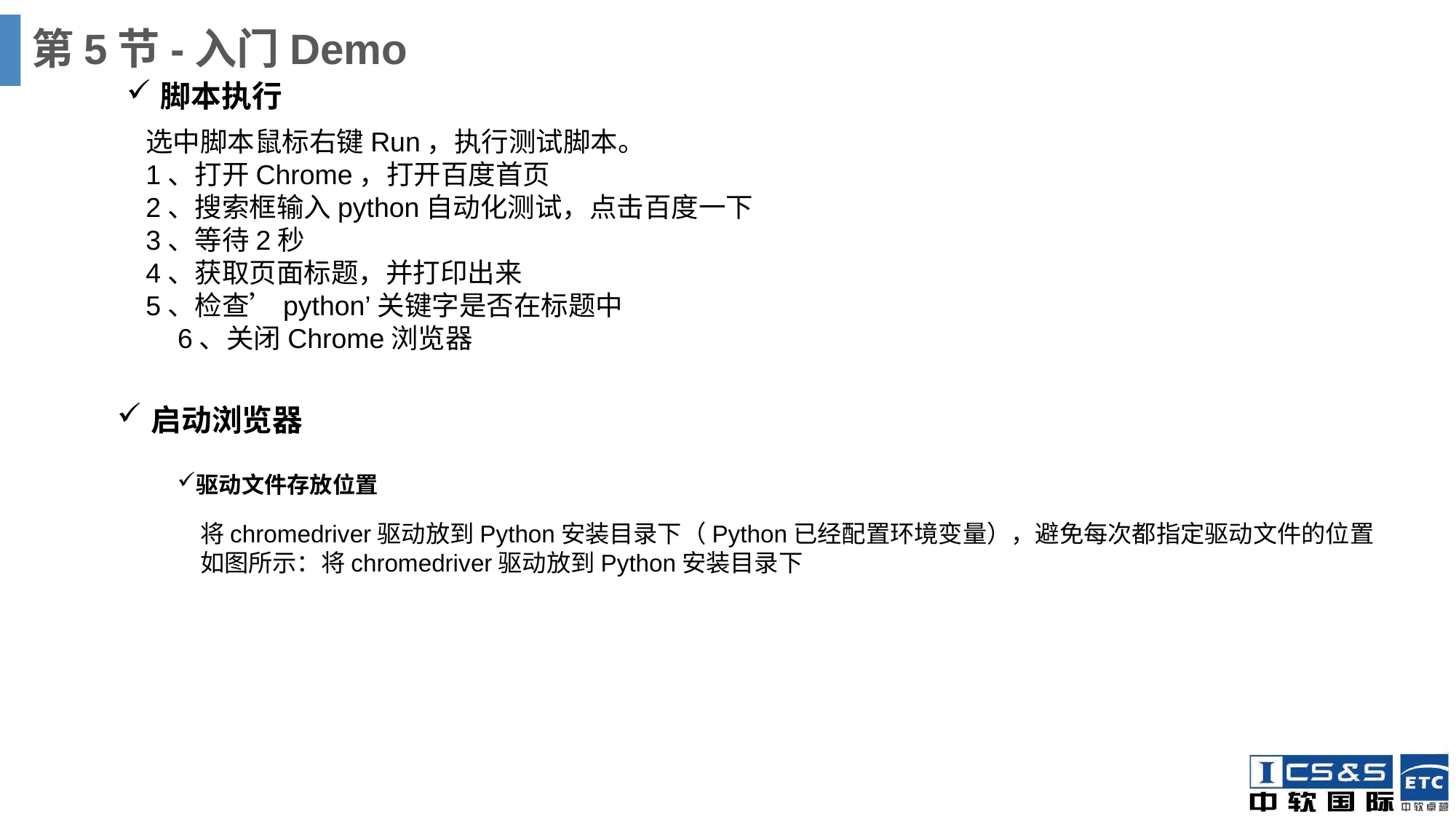

# 第5节-入门Demo
脚本执行
选中脚本鼠标右键Run，执行测试脚本。1、打开Chrome，打开百度首页2、搜索框输入python自动化测试，点击百度一下3、等待2秒4、获取页面标题，并打印出来5、检查’python’关键字是否在标题中6、关闭Chrome浏览器
启动浏览器
驱动文件存放位置
将chromedriver驱动放到Python安装目录下（Python已经配置环境变量），避免每次都指定驱动文件的位置如图所示：将chromedriver驱动放到Python安装目录下